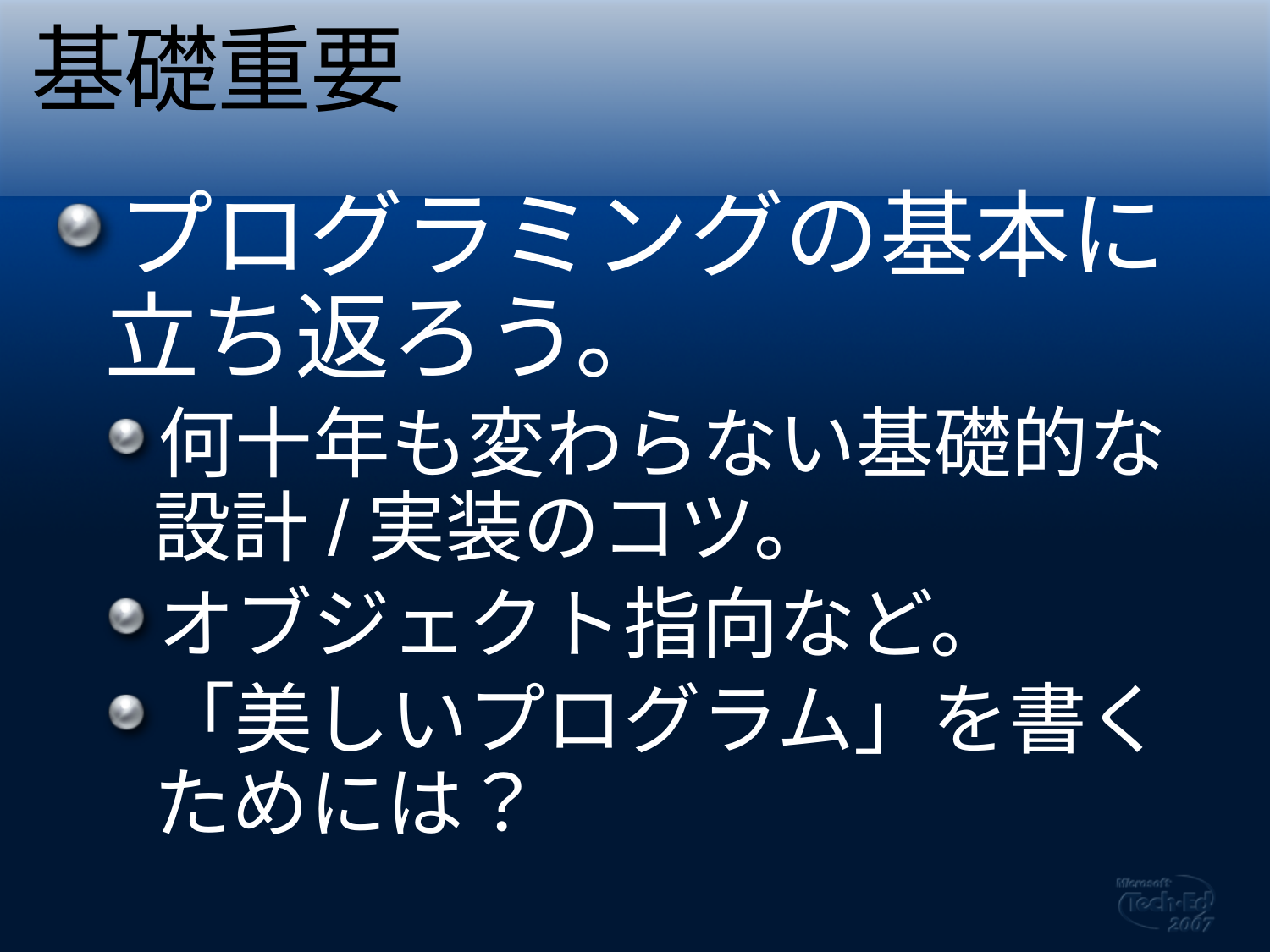

# 基礎重要
プログラミングの基本に立ち返ろう。
何十年も変わらない基礎的な設計/実装のコツ。
オブジェクト指向など。
「美しいプログラム」を書くためには？